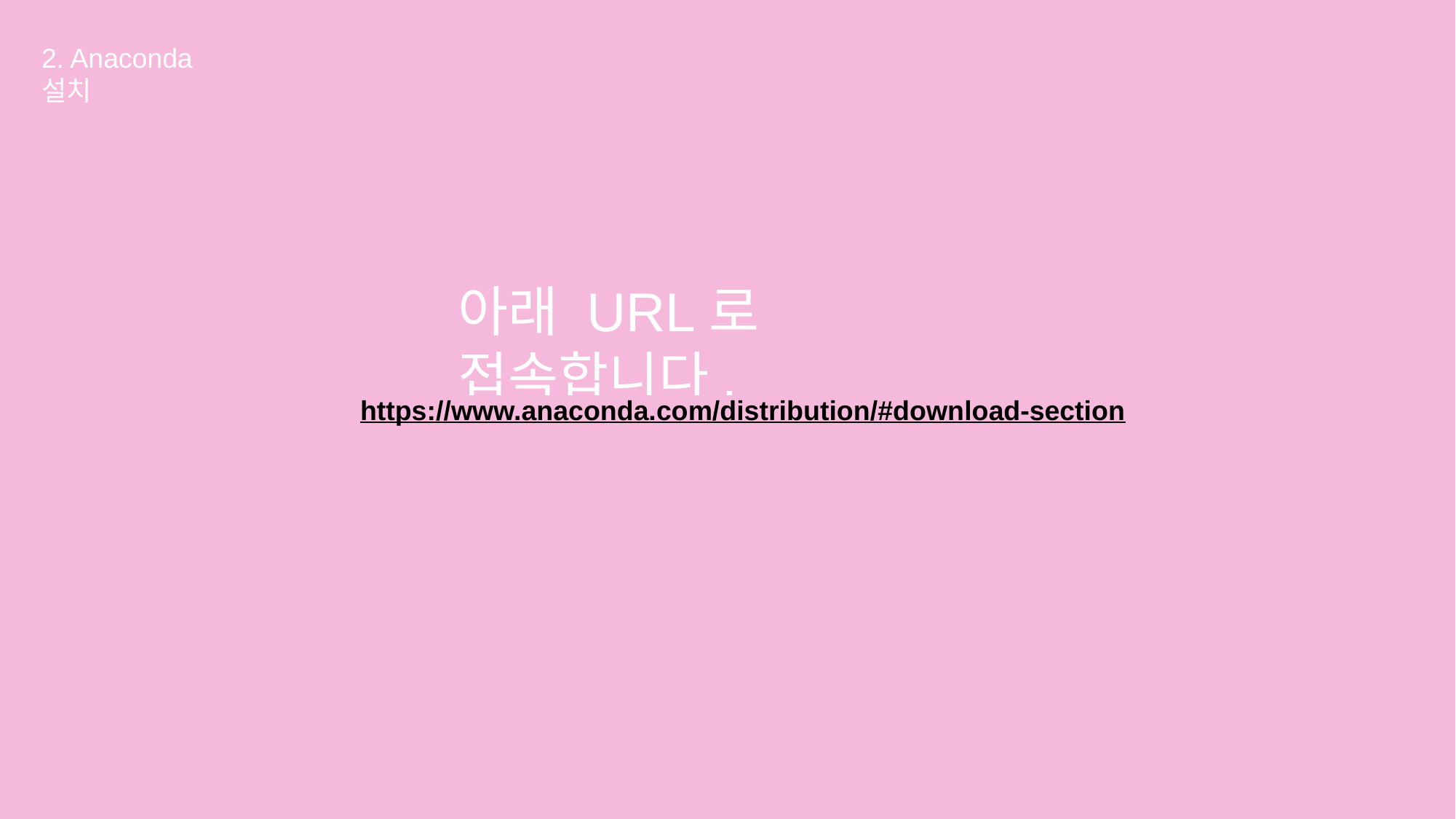

2. Anaconda 설치

아래 URL로 접속합니다.
https://www.anaconda.com/distribution/#download-section